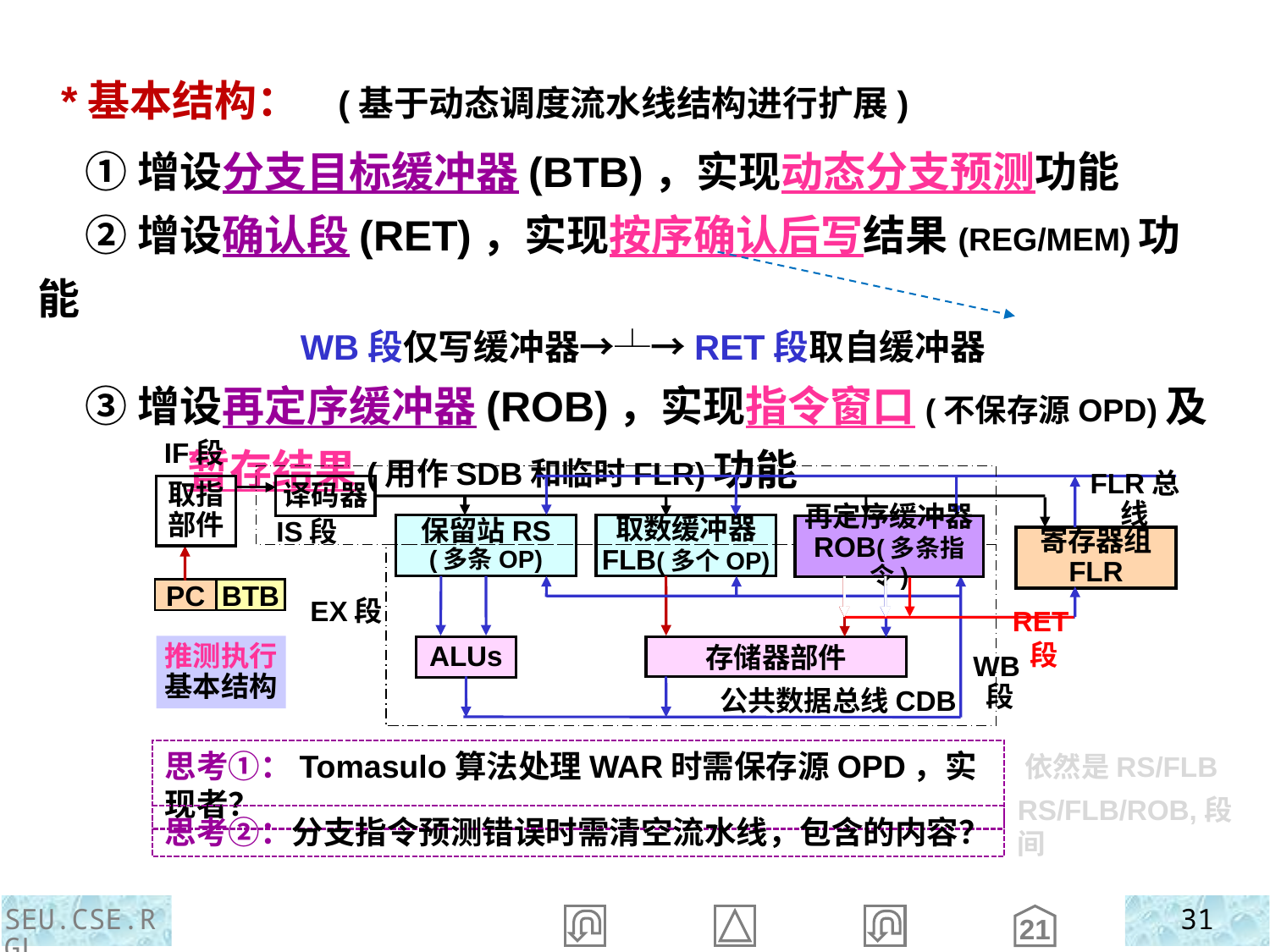

*基本结构：   (基于动态调度流水线结构进行扩展)
     ①增设分支目标缓冲器(BTB)，实现动态分支预测功能
     ②增设确认段(RET)，实现按序确认后写结果(REG/MEM)功能
                           WB段仅写缓冲器→┴→RET段取自缓冲器
     ③增设再定序缓冲器(ROB)，实现指令窗口(不保存源OPD)及暂存结果(用作SDB和临时FLR)功能
IF段

取指部件

译码器

FLR总线

保留站RS
(多条OP)
取数缓冲器
FLB(多个OP)
IS段
寄存器组
FLR

EX段

推测执行基本结构
ALUs
存储器部件
WB段

公共数据总线CDB

再定序缓冲器
ROB(多条指令)
存数缓冲器
SDB(多个OP)

PC
BTB

RET段

思考①：Tomasulo算法处理WAR时需保存源OPD，实现者？
依然是RS/FLB
思考②：分支指令预测错误时需清空流水线，包含的内容？
RS/FLB/ROB,段间
SEU.CSE.RGL
31

21